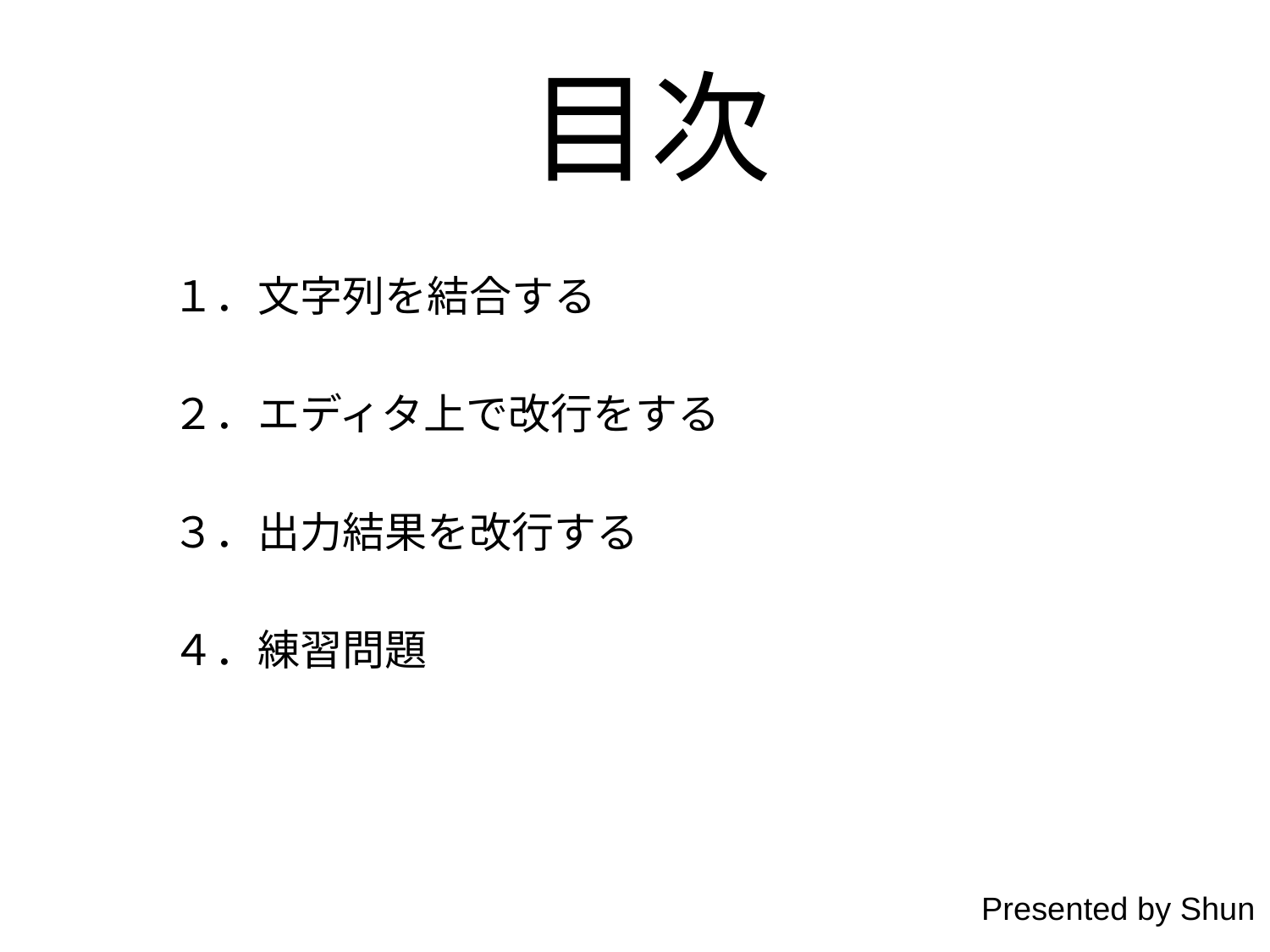

# 目次

１．文字列を結合する

２．エディタ上で改行をする

３．出力結果を改行する

４．練習問題
Presented by Shun